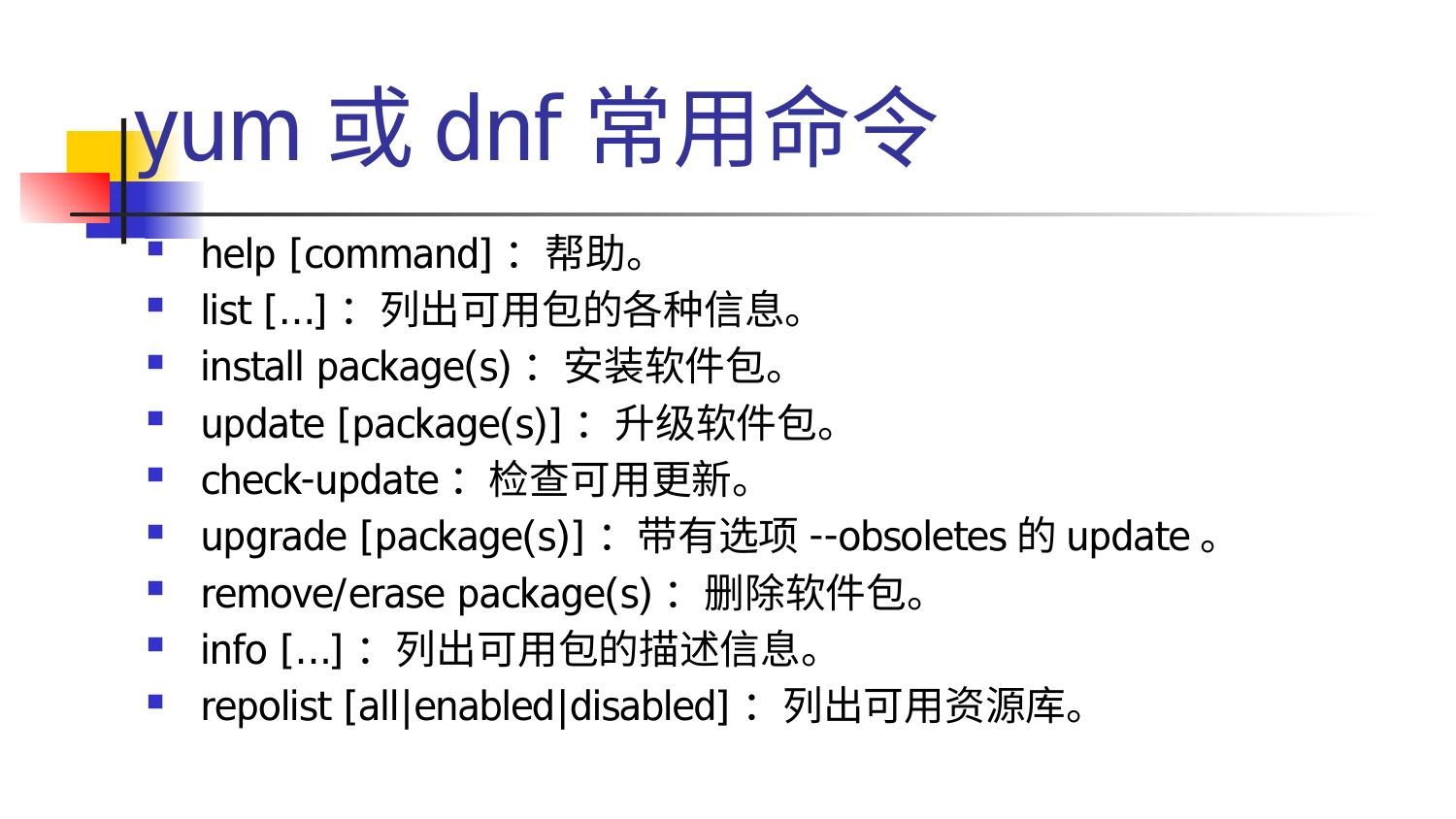

# yum或dnf常用命令
help [command]：帮助。
list [...]：列出可用包的各种信息。
install package(s)：安装软件包。
update [package(s)]：升级软件包。
check-update：检查可用更新。
upgrade [package(s)]：带有选项--obsoletes的update。
remove/erase package(s)：删除软件包。
info [...]：列出可用包的描述信息。
repolist [all|enabled|disabled]：列出可用资源库。